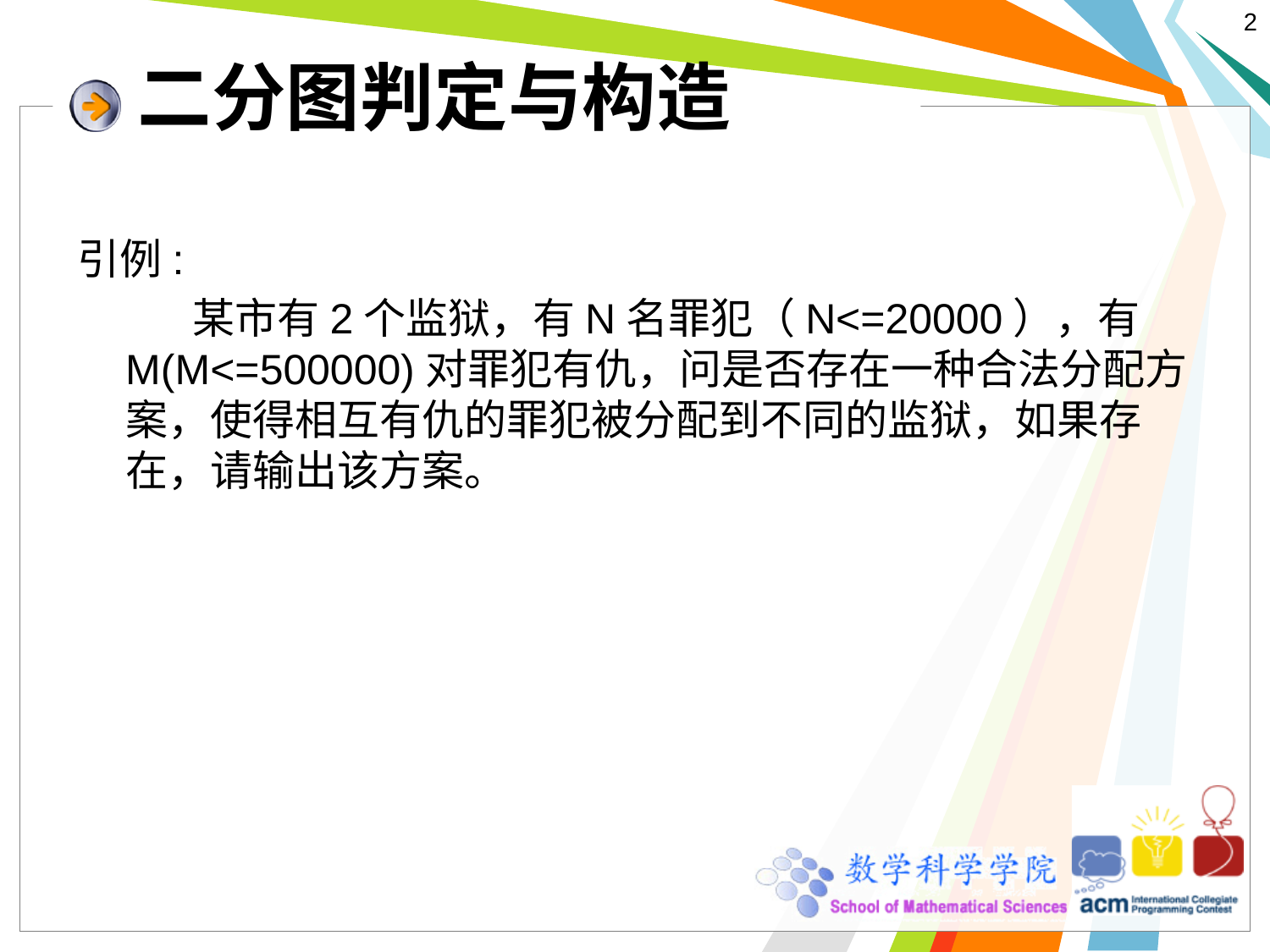

# 二分图判定与构造
引例:
           某市有2个监狱，有N名罪犯（N<=20000），有M(M<=500000)对罪犯有仇，问是否存在一种合法分配方案，使得相互有仇的罪犯被分配到不同的监狱，如果存在，请输出该方案。